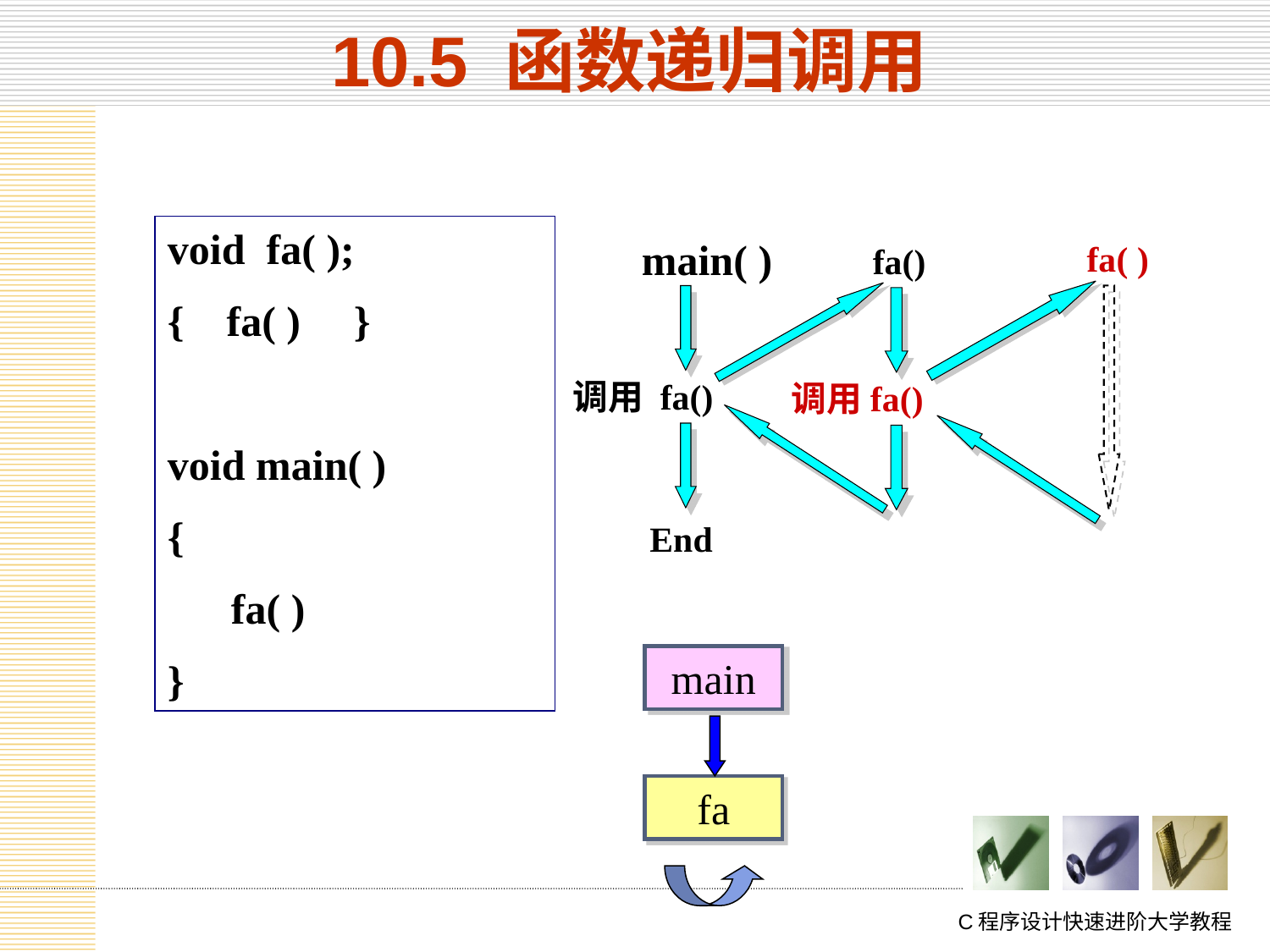

# 10.5 函数递归调用
void  fa( );
{    fa( )     }

void main( )
{
      fa( )
}
main( )
fa( )

fa()

调用 fa()
调用fa()

End
main

fa

52
C程序设计快速进阶大学教程